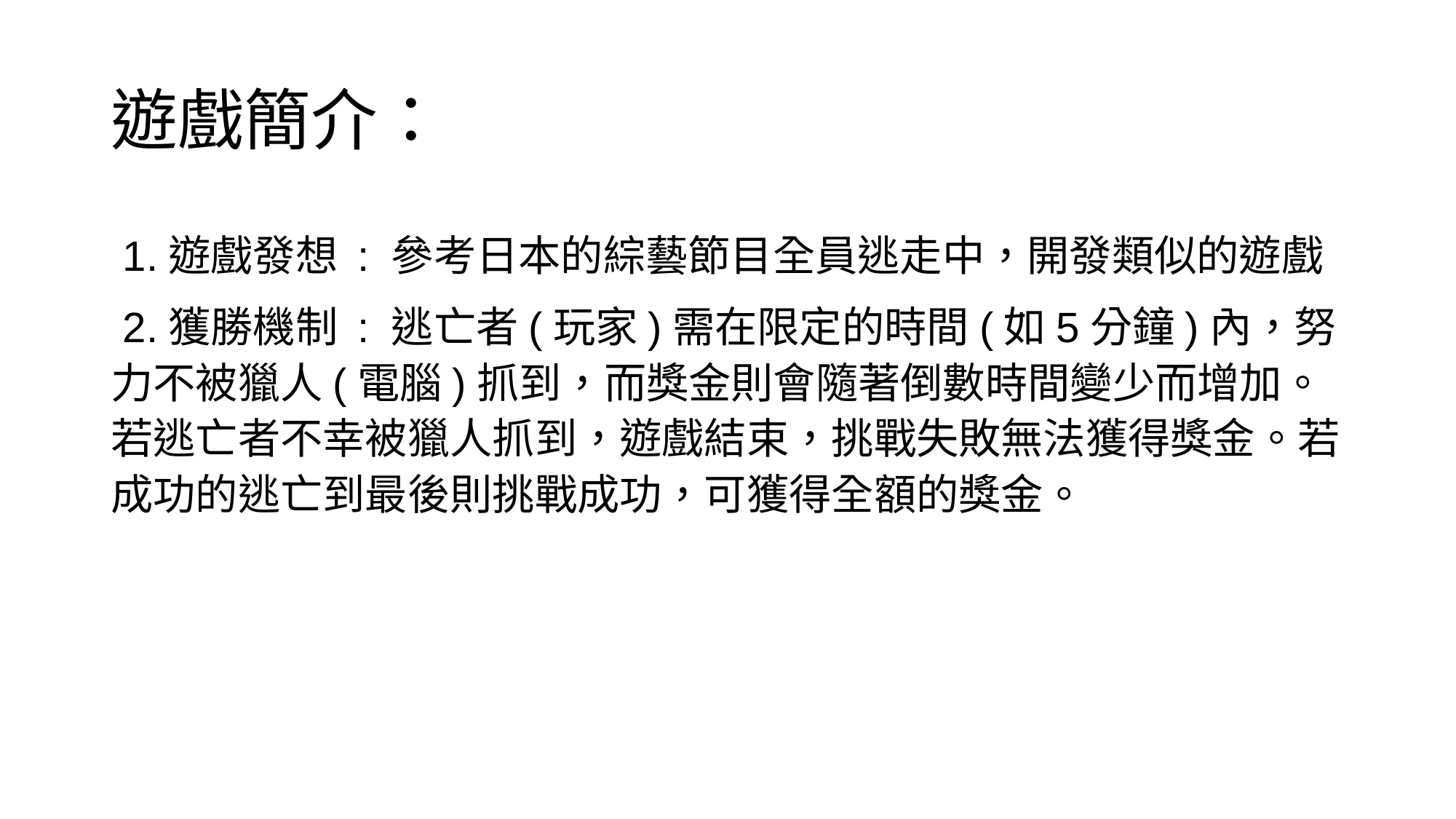

# 遊戲簡介：
 1.遊戲發想 : 參考日本的綜藝節目全員逃走中，開發類似的遊戲
 2.獲勝機制 : 逃亡者(玩家)需在限定的時間(如5分鐘)內，努力不被獵人(電腦)抓到，而獎金則會隨著倒數時間變少而增加。若逃亡者不幸被獵人抓到，遊戲結束，挑戰失敗無法獲得獎金。若成功的逃亡到最後則挑戰成功，可獲得全額的獎金。